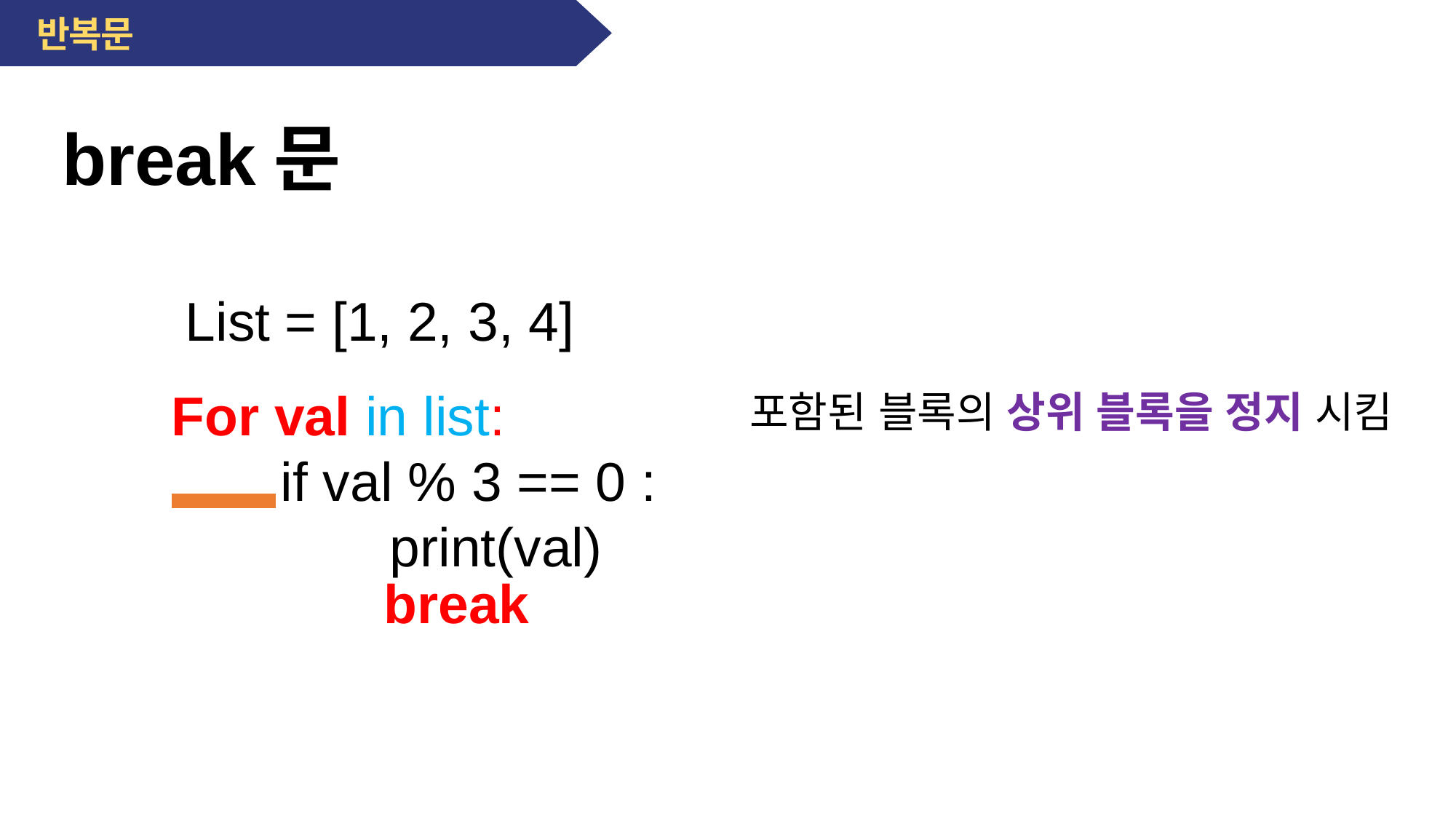

반복문
break문
List = [1, 2, 3, 4]
For val in list:
	if val % 3 == 0 :
		print(val)
포함된 블록의 상위 블록을 정지 시킴
break